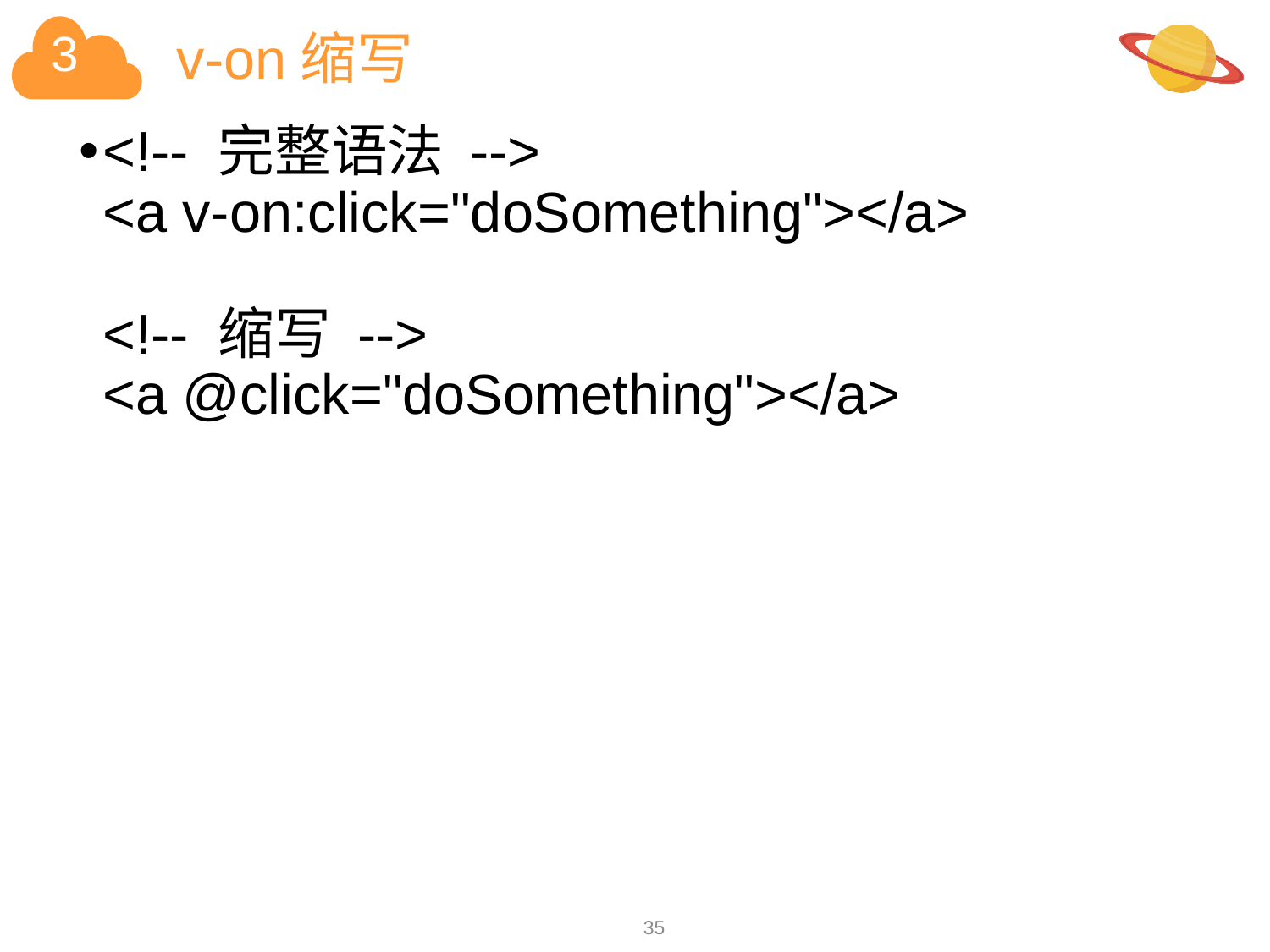

# v-on缩写
<!-- 完整语法 -->
<a v-on:click="doSomething"></a>
<!-- 缩写 -->
<a @click="doSomething"></a>
35